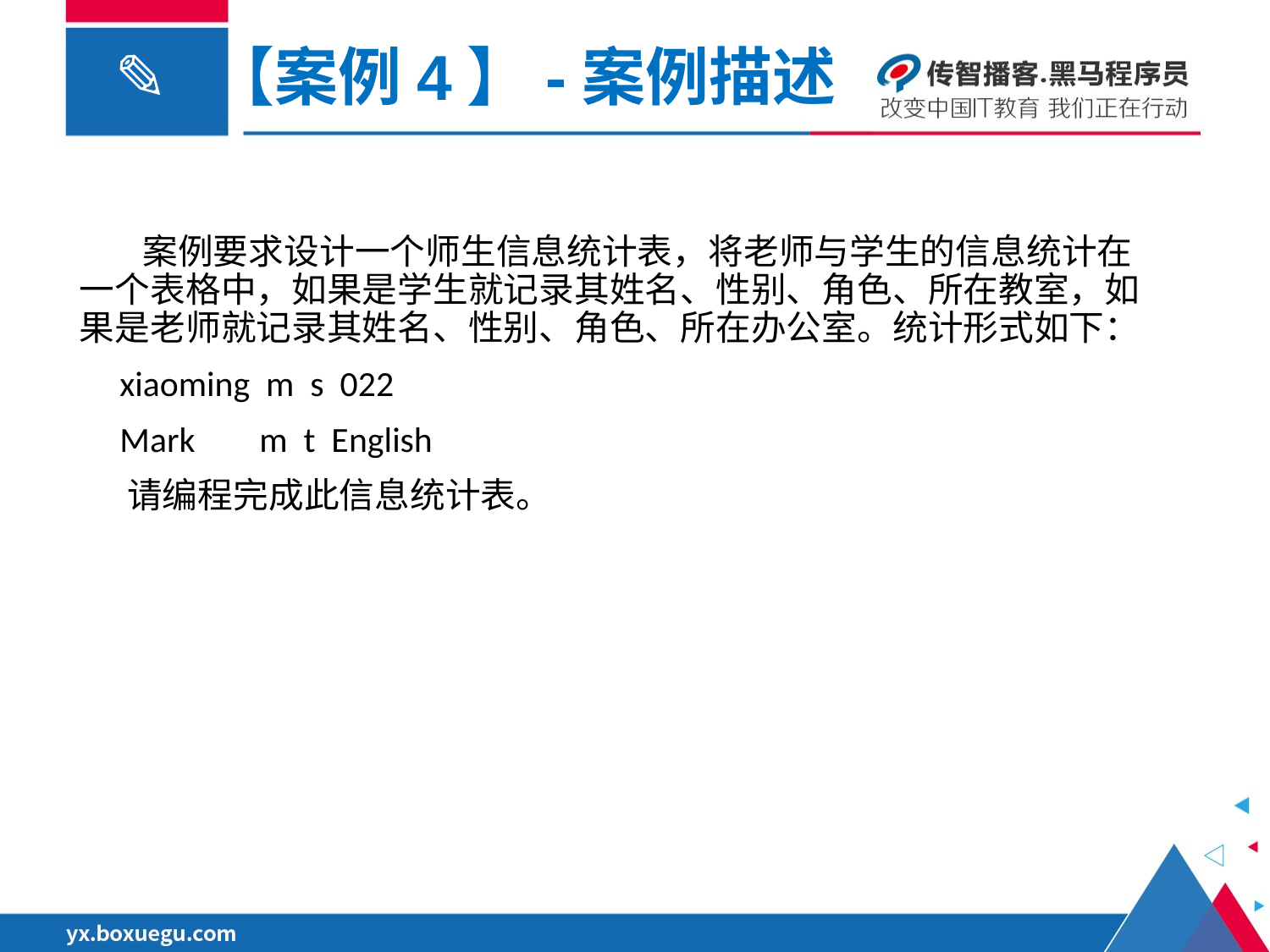

【案例4】-案例描述
       案例要求设计一个师生信息统计表，将老师与学生的信息统计在一个表格中，如果是学生就记录其姓名、性别、角色、所在教室，如果是老师就记录其姓名、性别、角色、所在办公室。统计形式如下：
     xiaoming  m  s  022
     Mark        m  t  English
     请编程完成此信息统计表。